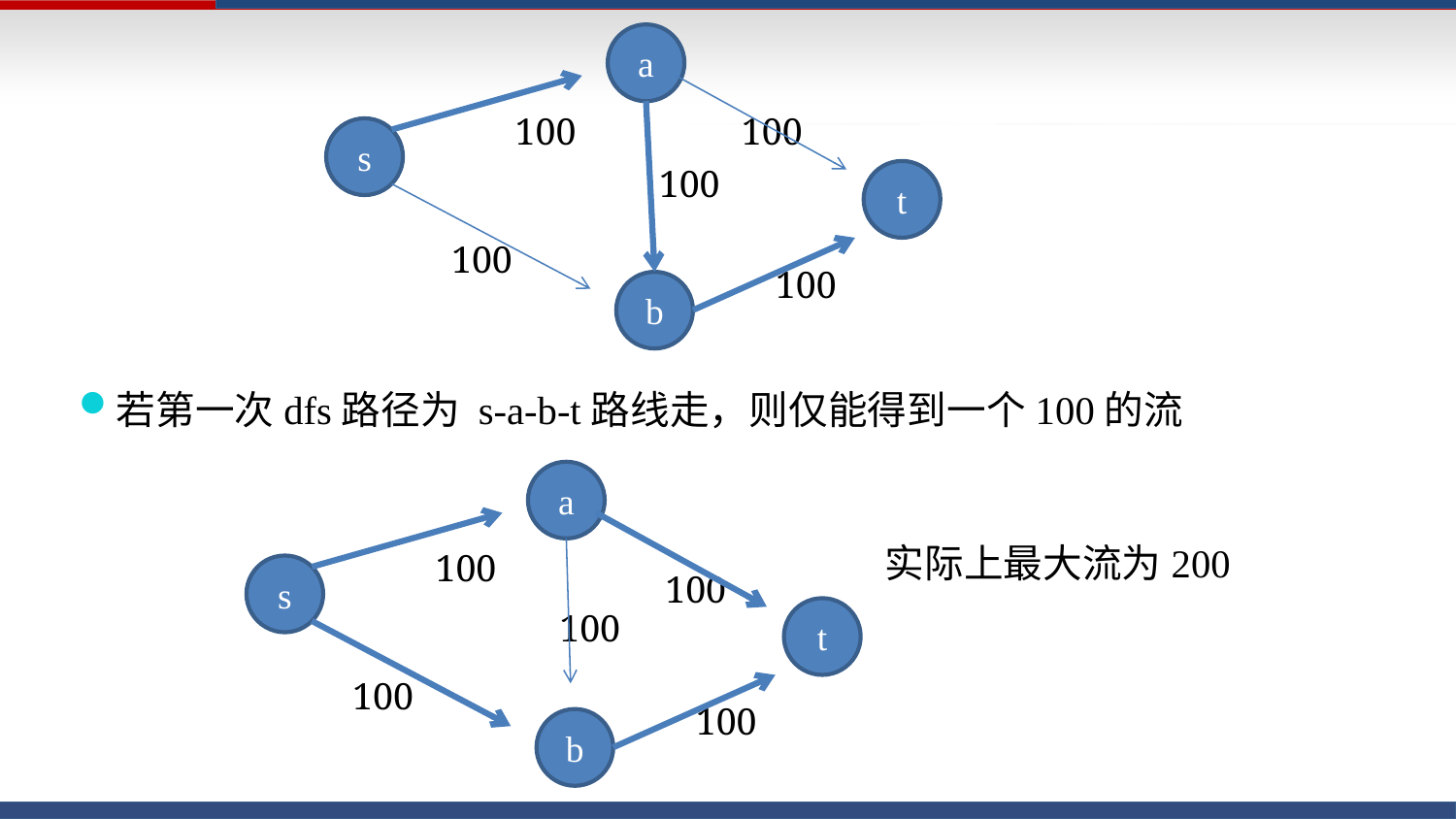

a
100
100
s
100
t
100
100
b

若第一次dfs路径为 s-a-b-t路线走，则仅能得到一个100的流
a

实际上最大流为200
100
s
100
100
t
100
100
b